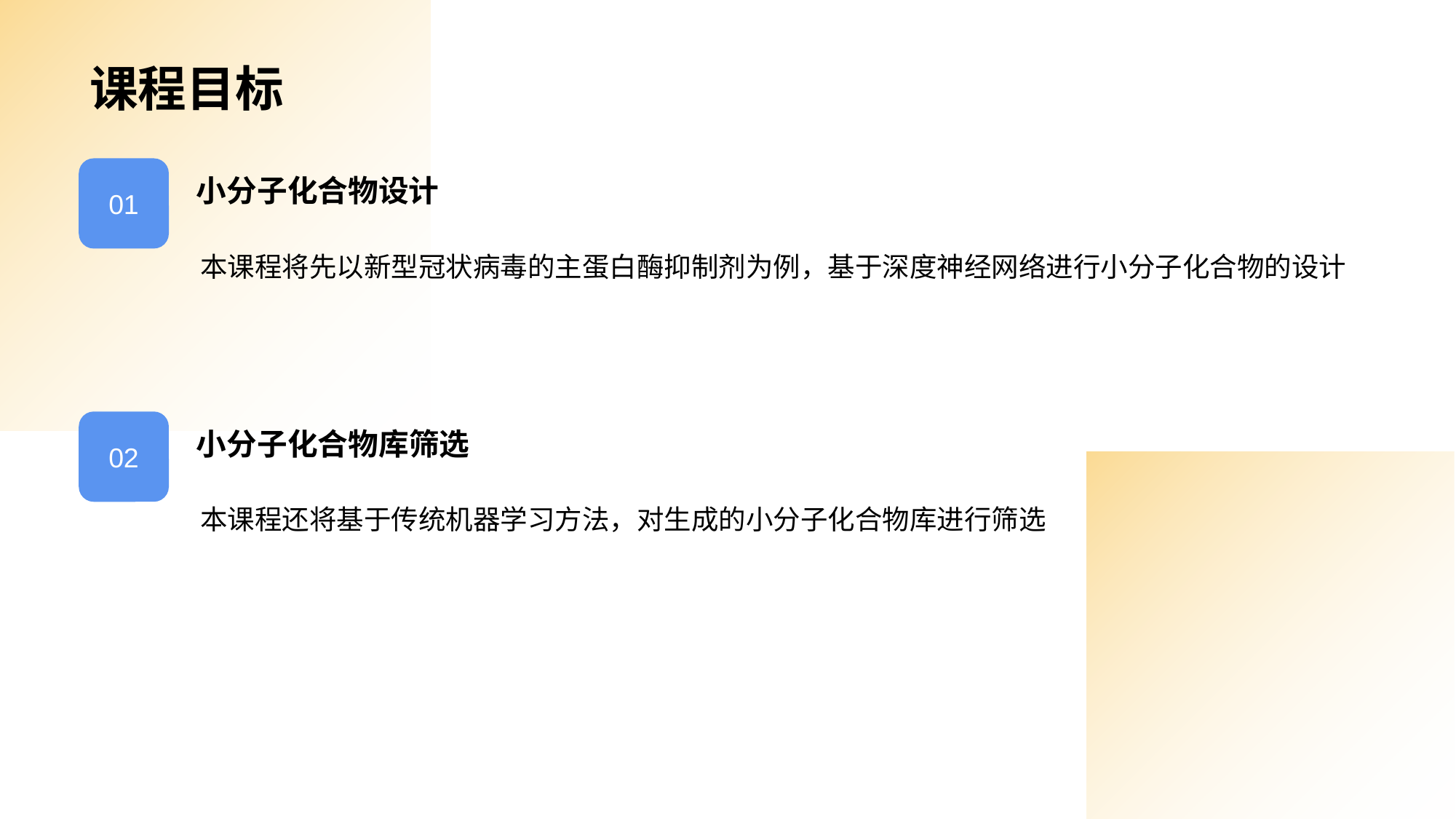

# 课程目标
01
小分子化合物设计
本课程将先以新型冠状病毒的主蛋白酶抑制剂为例，基于深度神经网络进行小分子化合物的设计
02
小分子化合物库筛选
本课程还将基于传统机器学习方法，对生成的小分子化合物库进行筛选